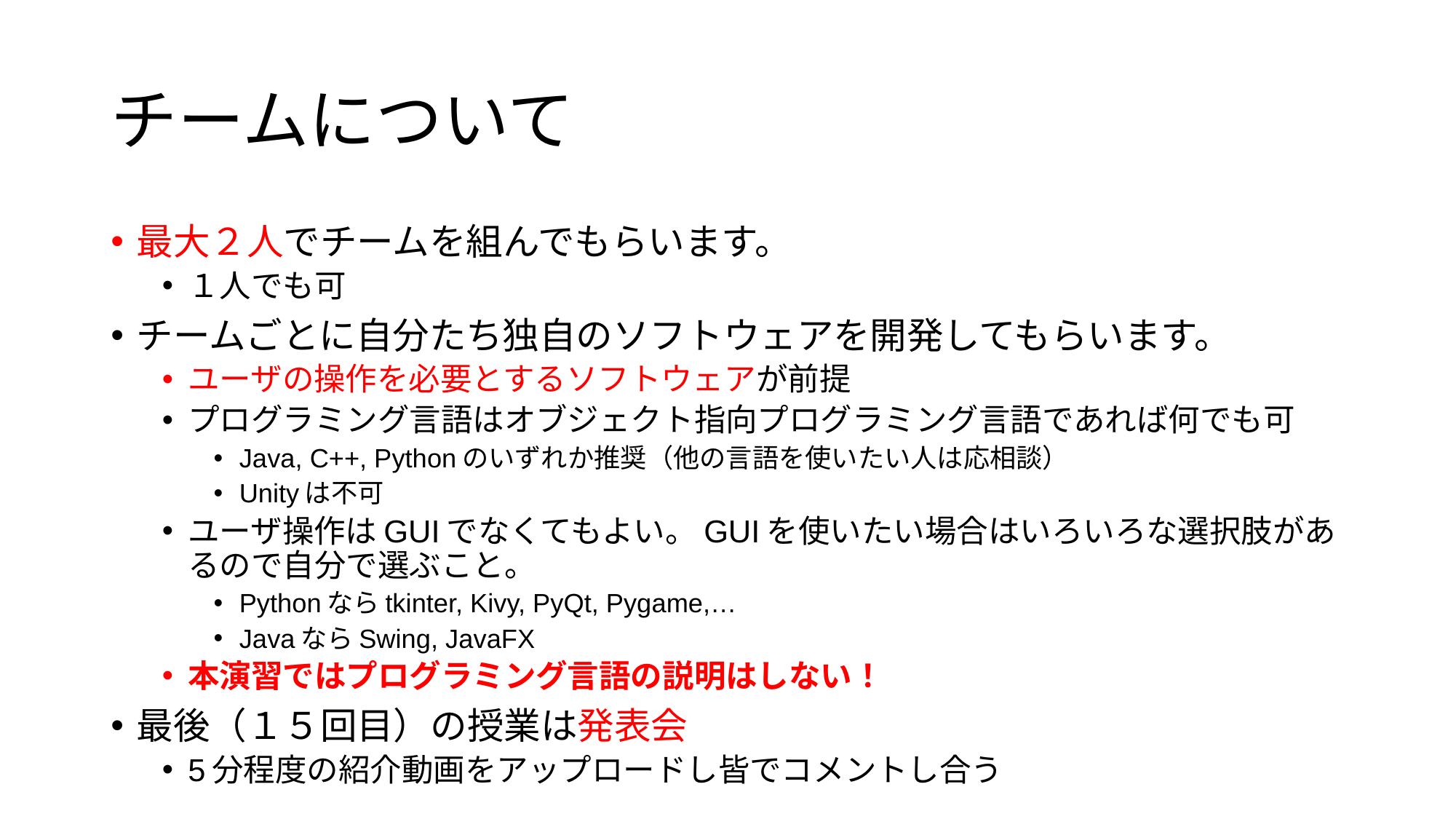

# チームについて
最大２人でチームを組んでもらいます。
１人でも可
チームごとに自分たち独自のソフトウェアを開発してもらいます。
ユーザの操作を必要とするソフトウェアが前提
プログラミング言語はオブジェクト指向プログラミング言語であれば何でも可
Java, C++, Pythonのいずれか推奨（他の言語を使いたい人は応相談）
Unityは不可
ユーザ操作はGUIでなくてもよい。GUIを使いたい場合はいろいろな選択肢があるので自分で選ぶこと。
Pythonならtkinter, Kivy, PyQt, Pygame,…
JavaならSwing, JavaFX
本演習ではプログラミング言語の説明はしない！
最後（１５回目）の授業は発表会
5分程度の紹介動画をアップロードし皆でコメントし合う